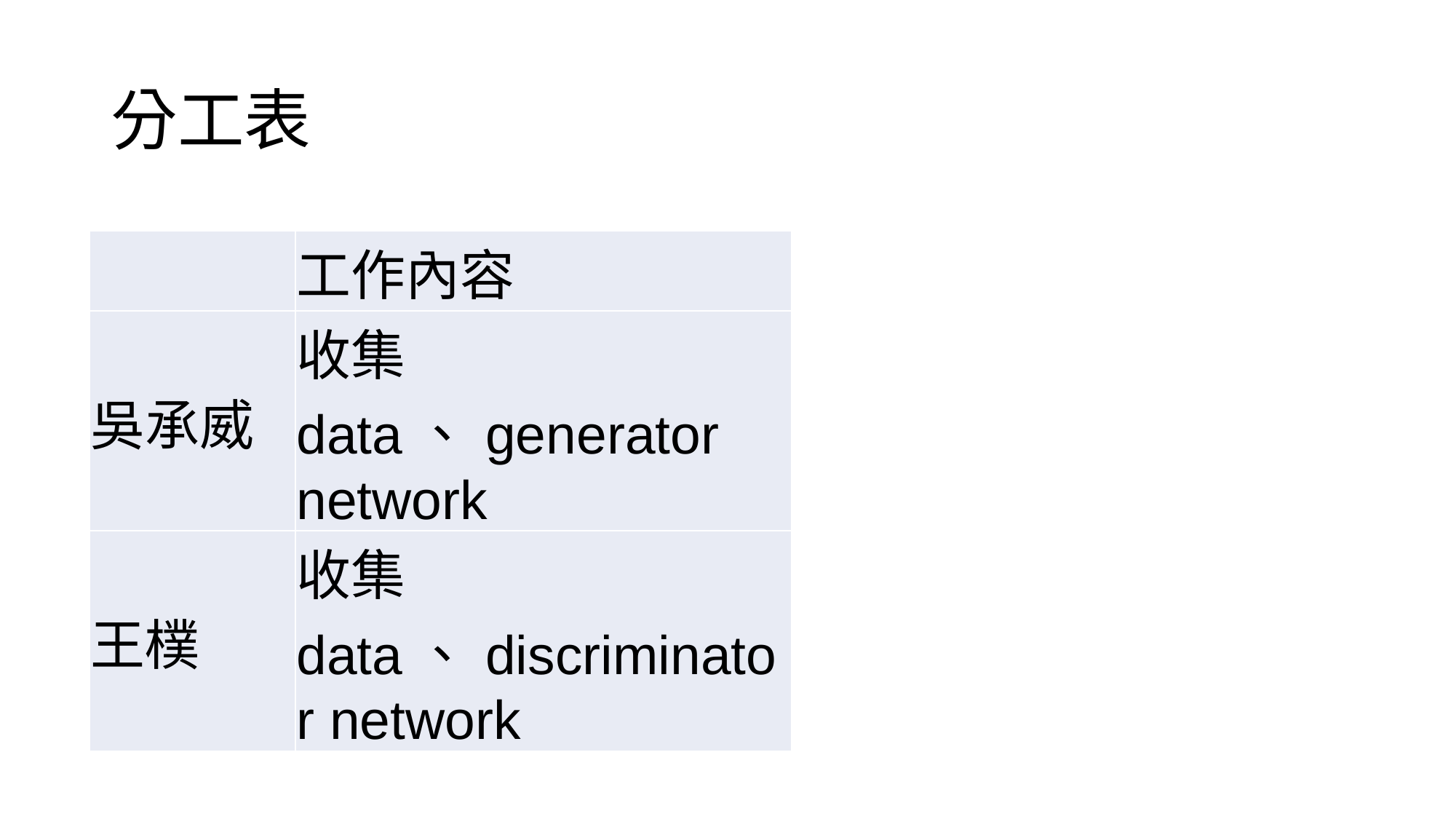

# 分工表
|  | 工作內容 |
| --- | --- |
| 吳承威 | 收集data、generator network |
| 王樸 | 收集data、discriminator network |